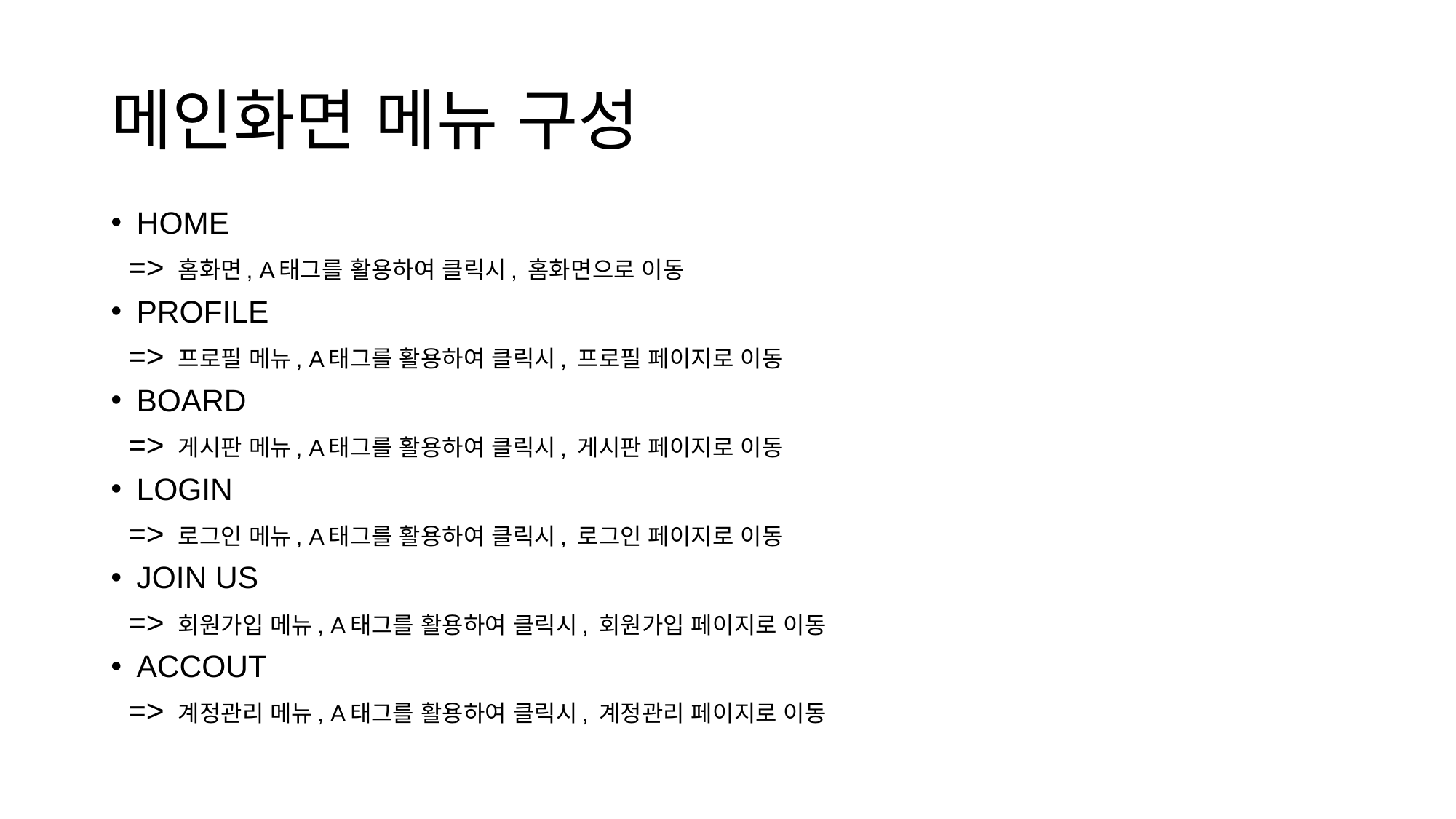

# 메인화면 메뉴 구성
HOME
  => 홈화면, A태그를 활용하여 클릭시, 홈화면으로 이동
PROFILE
  => 프로필 메뉴, A태그를 활용하여 클릭시, 프로필 페이지로 이동
BOARD
  => 게시판 메뉴, A태그를 활용하여 클릭시, 게시판 페이지로 이동
LOGIN
  => 로그인 메뉴, A태그를 활용하여 클릭시, 로그인 페이지로 이동
JOIN US
  => 회원가입 메뉴, A태그를 활용하여 클릭시, 회원가입 페이지로 이동
ACCOUT
  => 계정관리 메뉴, A태그를 활용하여 클릭시, 계정관리 페이지로 이동